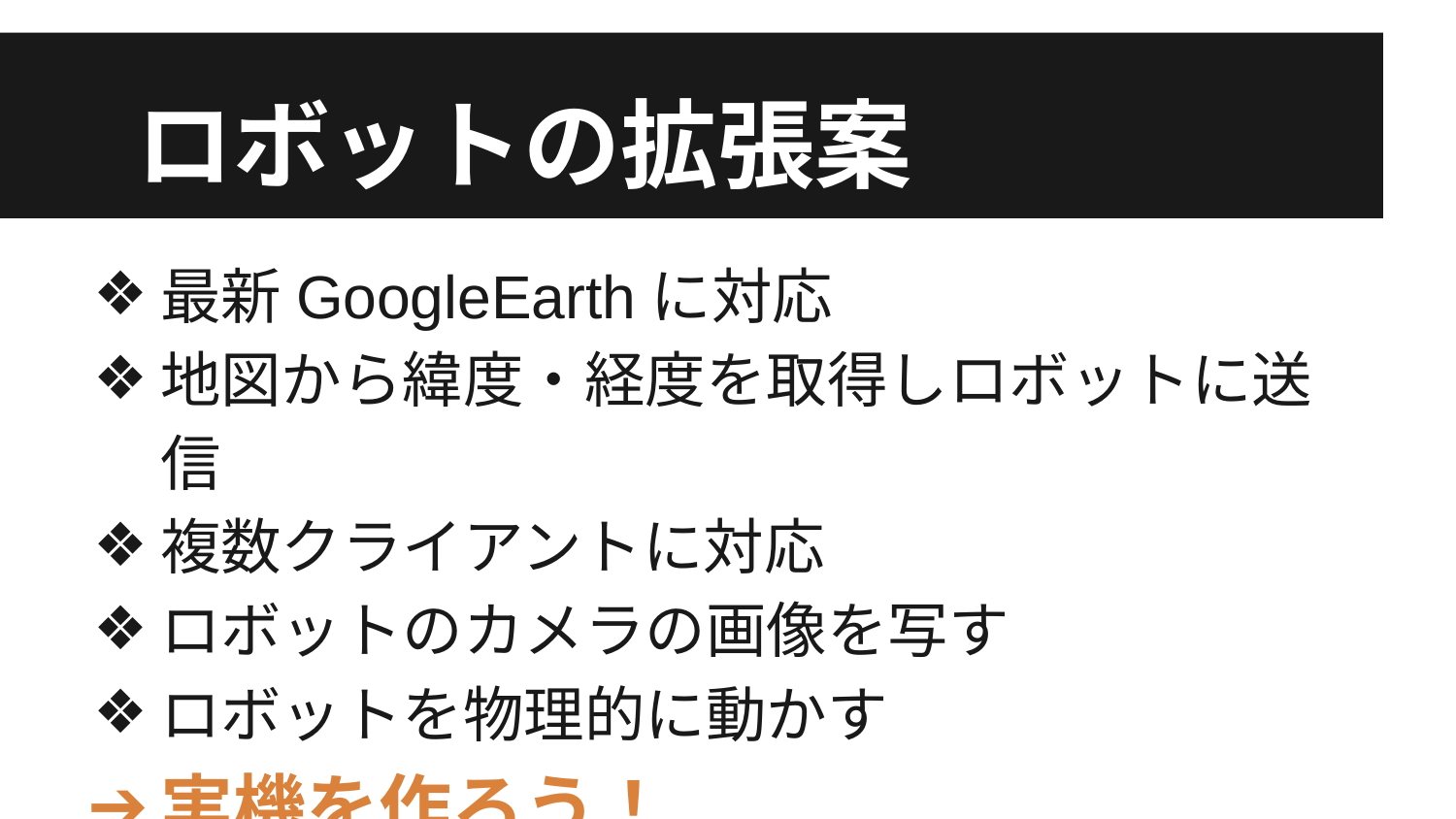

# ロボットの拡張案
最新GoogleEarthに対応
地図から緯度・経度を取得しロボットに送信
複数クライアントに対応
ロボットのカメラの画像を写す
ロボットを物理的に動かす
実機を作ろう！